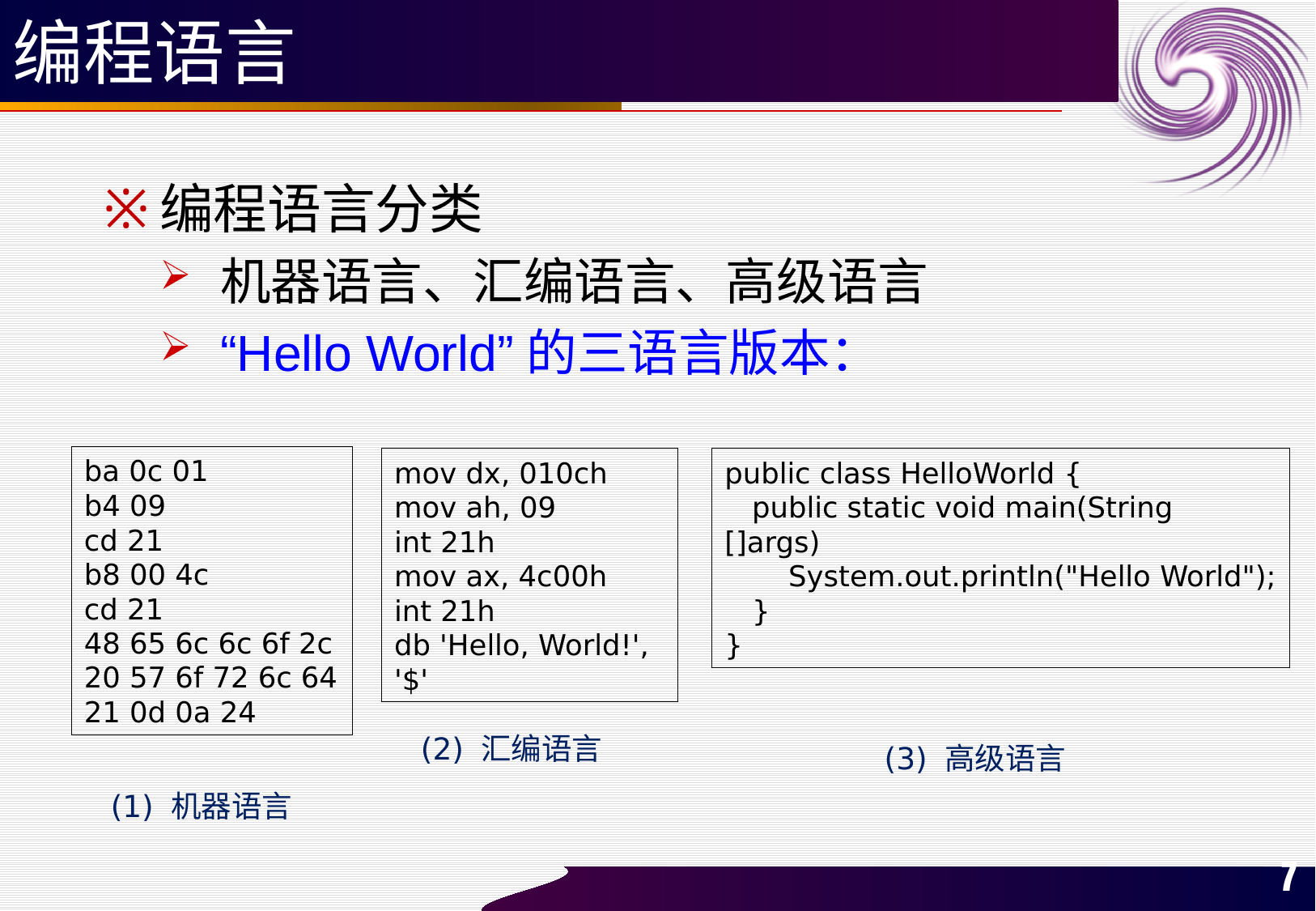

# 编程语言
编程语言分类
机器语言、汇编语言、高级语言
“Hello World”的三语言版本：
ba 0c 01
b4 09
cd 21
b8 00 4c
cd 21
48 65 6c 6c 6f 2c
20 57 6f 72 6c 64
21 0d 0a 24
mov dx, 010ch
mov ah, 09
int 21h
mov ax, 4c00h
int 21h
db 'Hello, World!', '$'
public class HelloWorld {
   public static void main(String []args)
       System.out.println("Hello World");
   }
}
(2) 汇编语言
(3) 高级语言
(1) 机器语言
7